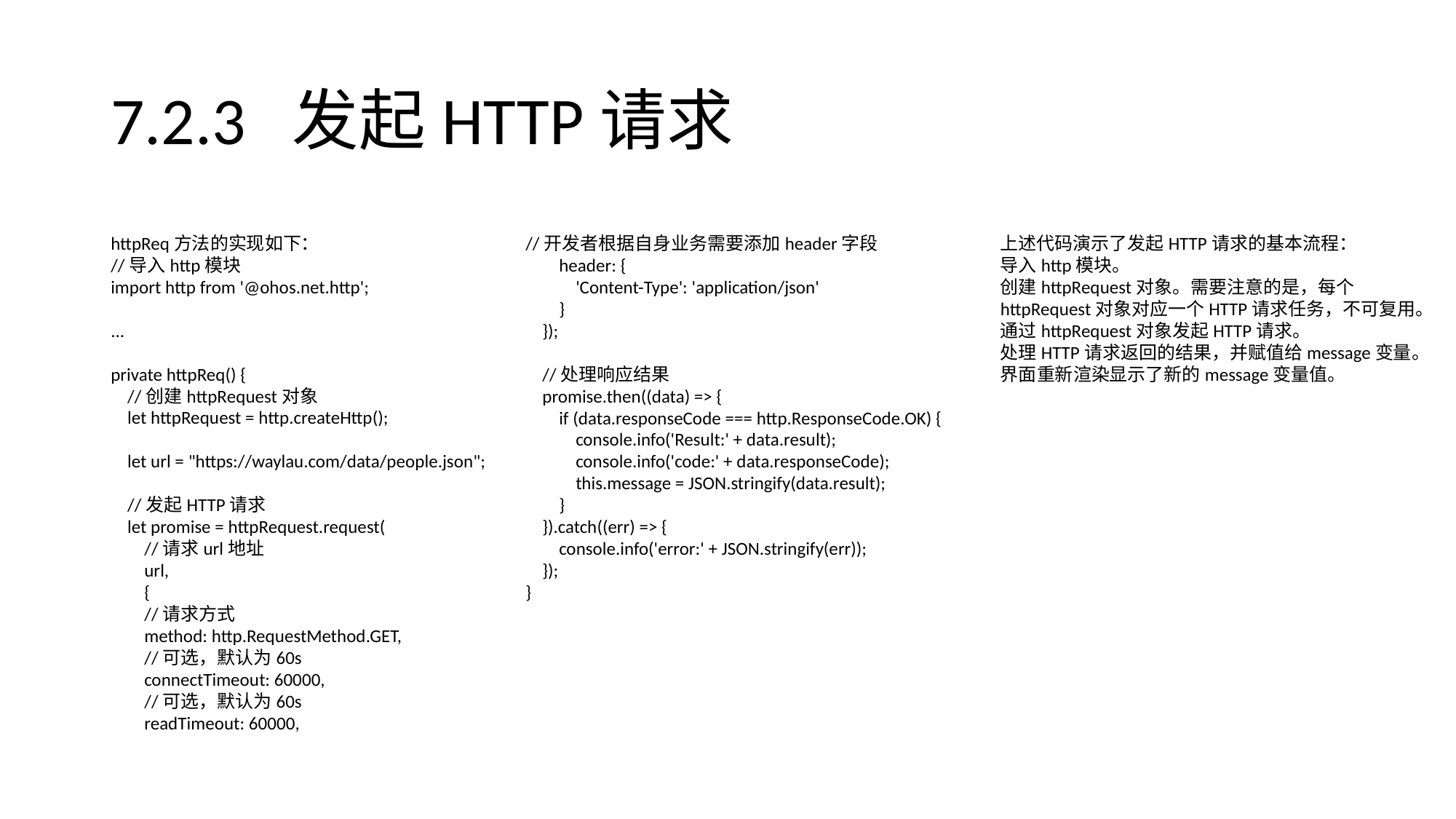

# 7.2.3  发起HTTP请求
httpReq方法的实现如下：
//导入http模块
import http from '@ohos.net.http';

...

private httpReq() {
    //创建httpRequest对象
    let httpRequest = http.createHttp();

    let url = "https://waylau.com/data/people.json";

    //发起HTTP请求
    let promise = httpRequest.request(
        //请求url地址
        url,
        {
        //请求方式
        method: http.RequestMethod.GET,
        //可选，默认为60s
        connectTimeout: 60000,
        //可选，默认为60s
        readTimeout: 60000,

//开发者根据自身业务需要添加header字段
        header: {
            'Content-Type': 'application/json'
        }
    });

    //处理响应结果
    promise.then((data) => {
        if (data.responseCode === http.ResponseCode.OK) {
            console.info('Result:' + data.result);
            console.info('code:' + data.responseCode);
            this.message = JSON.stringify(data.result);
        }
    }).catch((err) => {
        console.info('error:' + JSON.stringify(err));
    });
}
上述代码演示了发起HTTP请求的基本流程：
导入http模块。
创建httpRequest对象。需要注意的是，每个httpRequest对象对应一个HTTP请求任务，不可复用。
通过httpRequest对象发起HTTP请求。
处理HTTP请求返回的结果，并赋值给message变量。
界面重新渲染显示了新的message变量值。